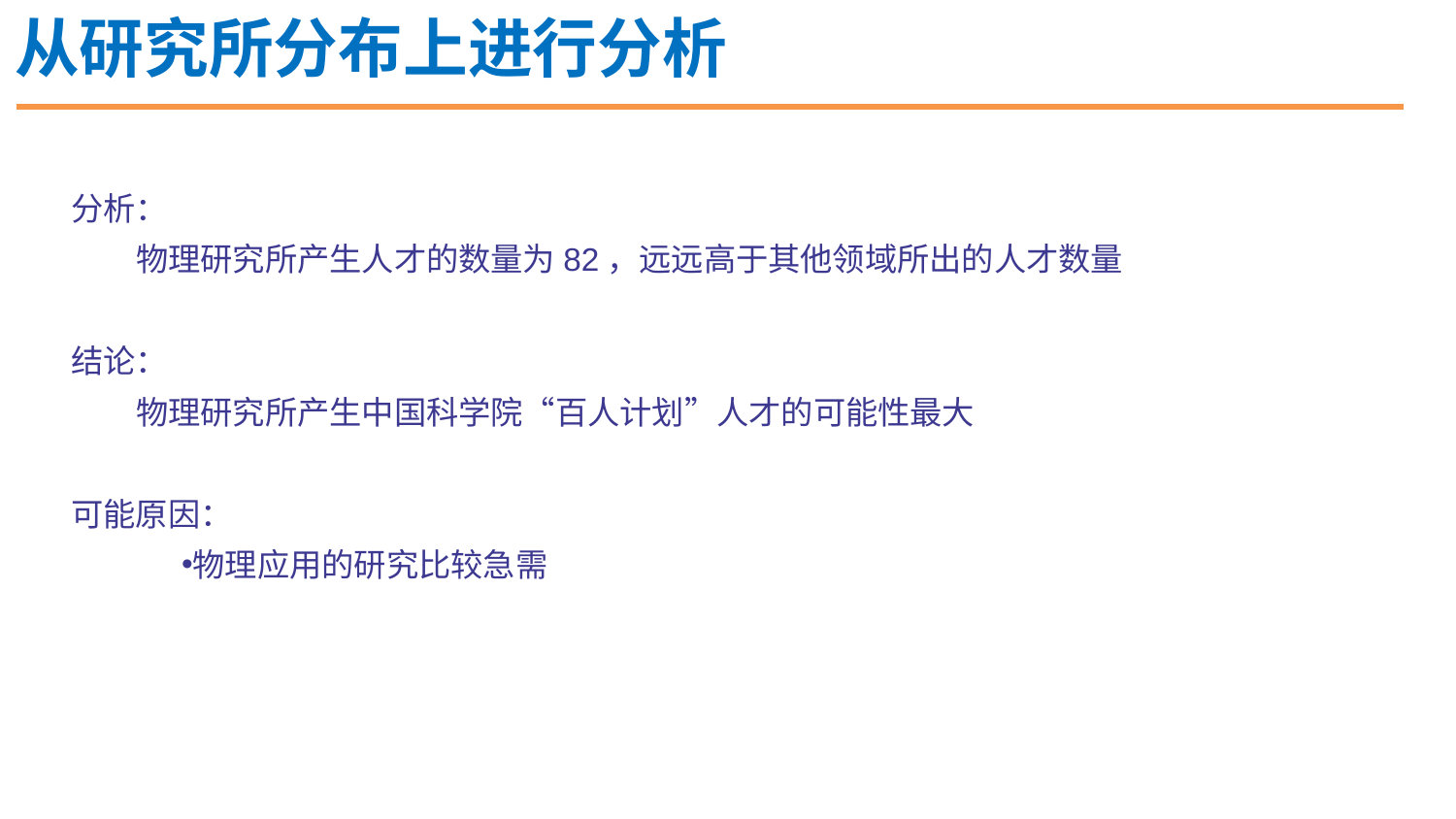

从研究所分布上进行分析

分析：
物理研究所产生人才的数量为82，远远高于其他领域所出的人才数量

结论：
物理研究所产生中国科学院“百人计划”人才的可能性最大

可能原因：
物理应用的研究比较急需